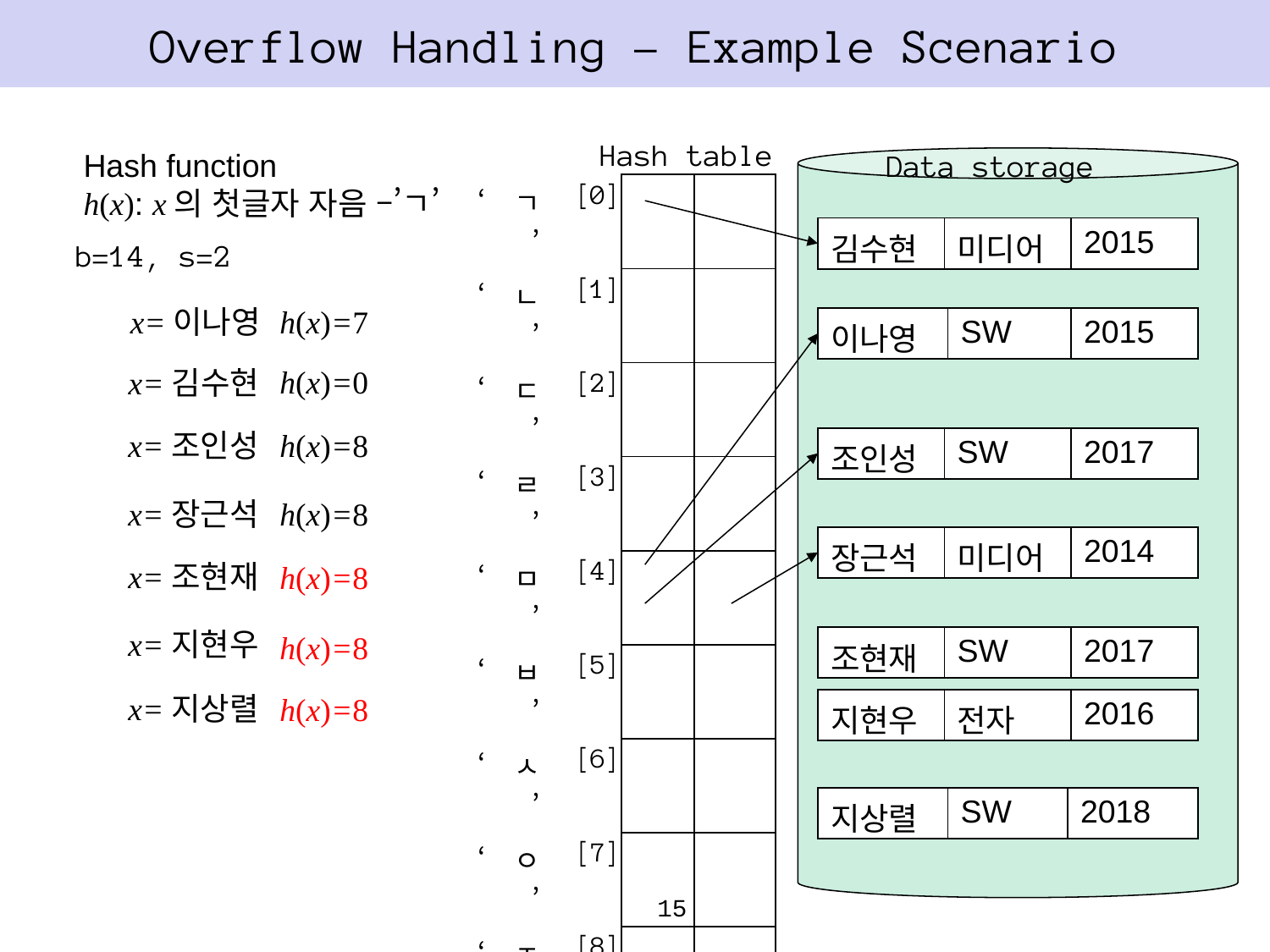

# Overflow Handling – Example Scenario
Hash table
Hash function
h(x): x의 첫글자 자음 –’ㄱ’
Data storage

| ‘ㄱ’ | [0] |  |  |
| --- | --- | --- | --- |
| ‘ㄴ’ | [1] |  |  |
| ‘ㄷ’ | [2] |  |  |
| ‘ㄹ’ | [3] |  |  |
| ‘ㅁ’ | [4] |  |  |
| ‘ㅂ’ | [5] |  |  |
| ‘ㅅ’ | [6] |  |  |
| ‘ㅇ’ | [7] |  |  |
| ‘ㅈ’ | [8] |  |  |
| ‘ㅊ’ | [9] |  |  |
| ‘ㅋ’ | [10] |  |  |
| ‘ㅌ’ | [11] |  |  |
| ‘ㅍ’ | [12] |  |  |
| ‘ㅎ’ | [13] |  |  |
| 김수현 | 미디어 | 2015 |
| --- | --- | --- |
b=14, s=2
x=이나영
h(x)=7
| 이나영 | SW | 2015 |
| --- | --- | --- |
h(x)=0
x=김수현
x=조인성
h(x)=8
| 조인성 | SW | 2017 |
| --- | --- | --- |
x=장근석
h(x)=8
| 장근석 | 미디어 | 2014 |
| --- | --- | --- |
x=조현재
h(x)=8
x=지현우
h(x)=8
| 조현재 | SW | 2017 |
| --- | --- | --- |
x=지상렬
h(x)=8
| 지현우 | 전자 | 2016 |
| --- | --- | --- |
| 지상렬 | SW | 2018 |
| --- | --- | --- |
15